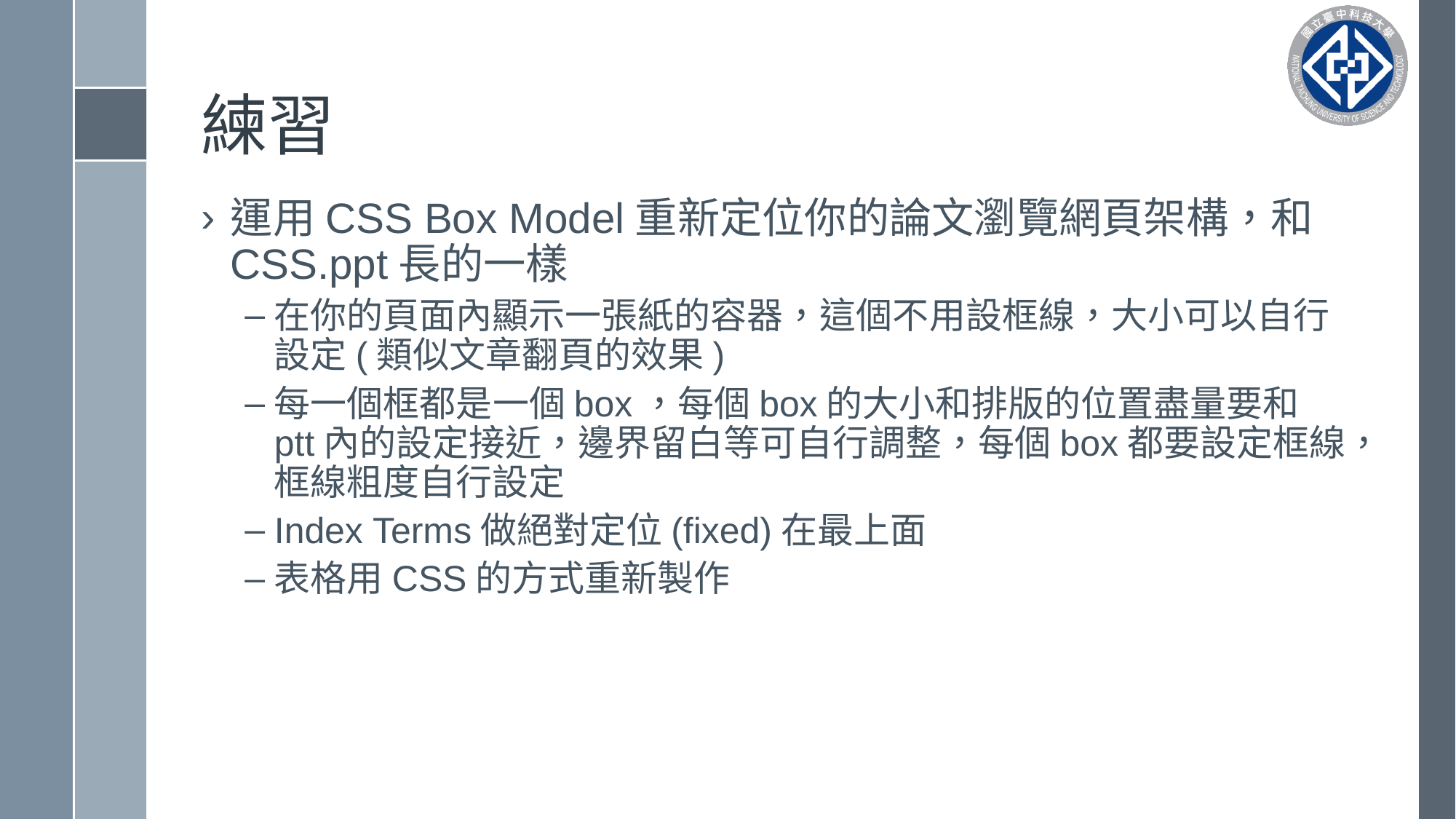

# 練習
運用CSS Box Model重新定位你的論文瀏覽網頁架構，和CSS.ppt長的一樣
在你的頁面內顯示一張紙的容器，這個不用設框線，大小可以自行設定(類似文章翻頁的效果)
每一個框都是一個box，每個box的大小和排版的位置盡量要和ptt內的設定接近，邊界留白等可自行調整，每個box都要設定框線，框線粗度自行設定
Index Terms做絕對定位(fixed)在最上面
表格用CSS的方式重新製作